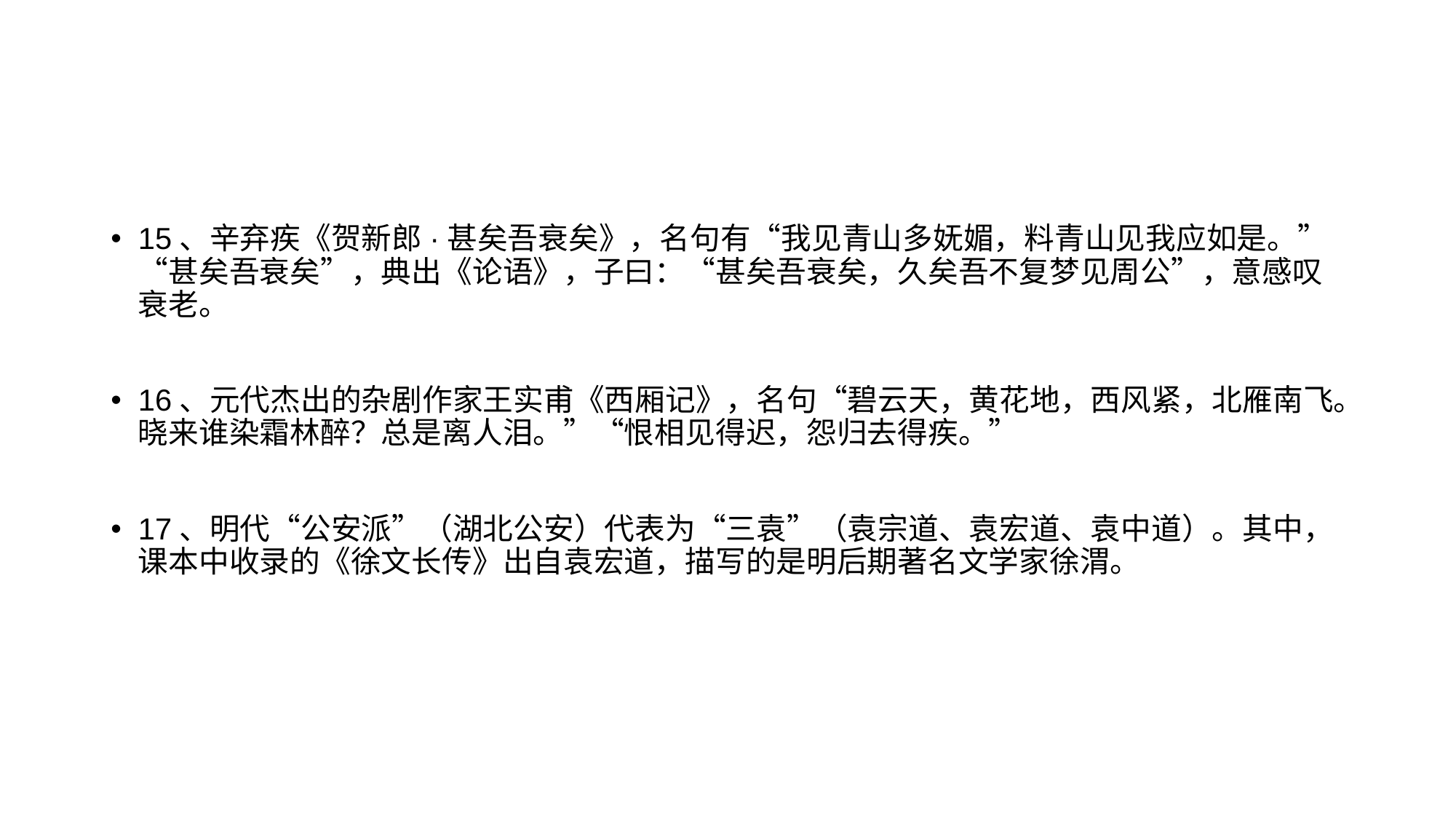

#
15、辛弃疾《贺新郎·甚矣吾衰矣》，名句有“我见青山多妩媚，料青山见我应如是。”“甚矣吾衰矣”，典出《论语》，子曰：“甚矣吾衰矣，久矣吾不复梦见周公”，意感叹衰老。

16、元代杰出的杂剧作家王实甫《西厢记》，名句“碧云天，黄花地，西风紧，北雁南飞。晓来谁染霜林醉？总是离人泪。”“恨相见得迟，怨归去得疾。”

17、明代“公安派”（湖北公安）代表为“三袁”（袁宗道、袁宏道、袁中道）。其中，课本中收录的《徐文长传》出自袁宏道，描写的是明后期著名文学家徐渭。